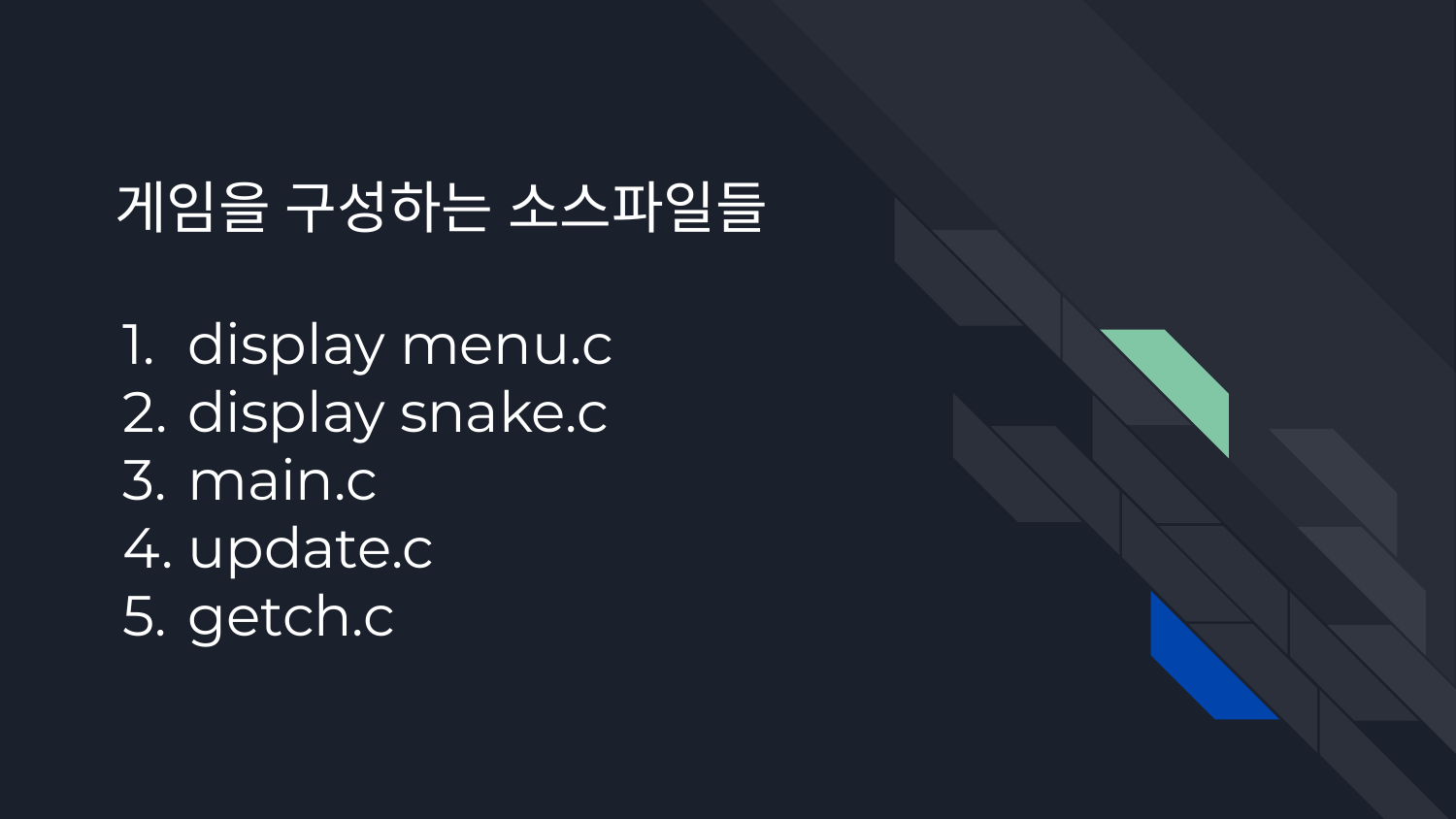

# 게임을 구성하는 소스파일들

display menu.c
display snake.c
main.c
update.c
getch.c